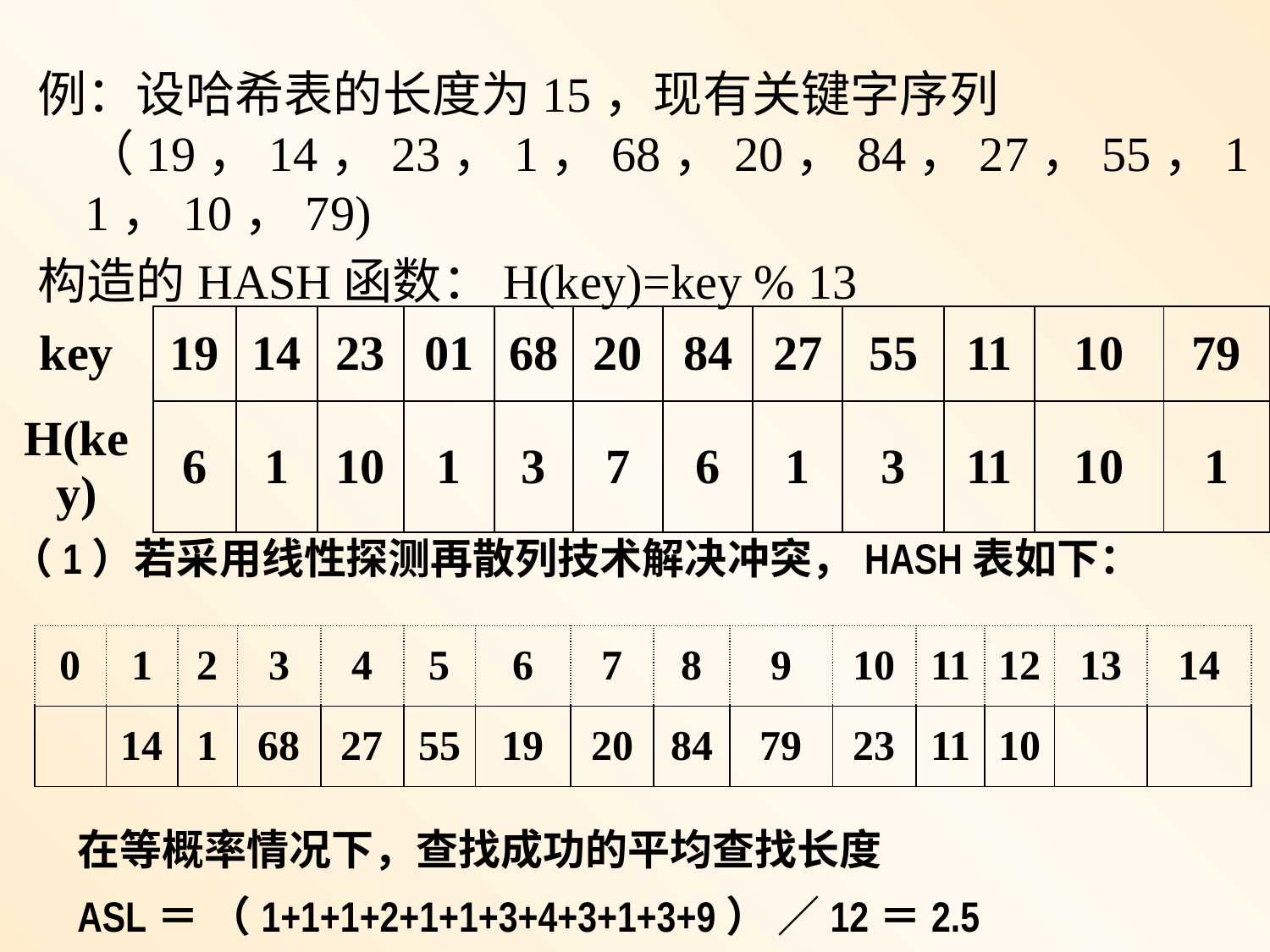

例：设哈希表的长度为15，现有关键字序列（19，14，23，1，68，20，84，27，55，11，10，79)
构造的HASH函数：H(key)=key % 13
| key | 19 | 14 | 23 | 01 | 68 | 20 | 84 | 27 | 55 | 11 | 10 | 79 |
| --- | --- | --- | --- | --- | --- | --- | --- | --- | --- | --- | --- | --- |
| H(key) | 6 | 1 | 10 | 1 | 3 | 7 | 6 | 1 | 3 | 11 | 10 | 1 |
（1）若采用线性探测再散列技术解决冲突，HASH表如下：
| 0 | 1 | 2 | 3 | 4 | 5 | 6 | 7 | 8 | 9 | 10 | 11 | 12 | 13 | 14 |
| --- | --- | --- | --- | --- | --- | --- | --- | --- | --- | --- | --- | --- | --- | --- |
|  | 14 | 1 | 68 | 27 | 55 | 19 | 20 | 84 | 79 | 23 | 11 | 10 |  |  |
在等概率情况下，查找成功的平均查找长度
ASL＝ （1+1+1+2+1+1+3+4+3+1+3+9） ／12＝2.5